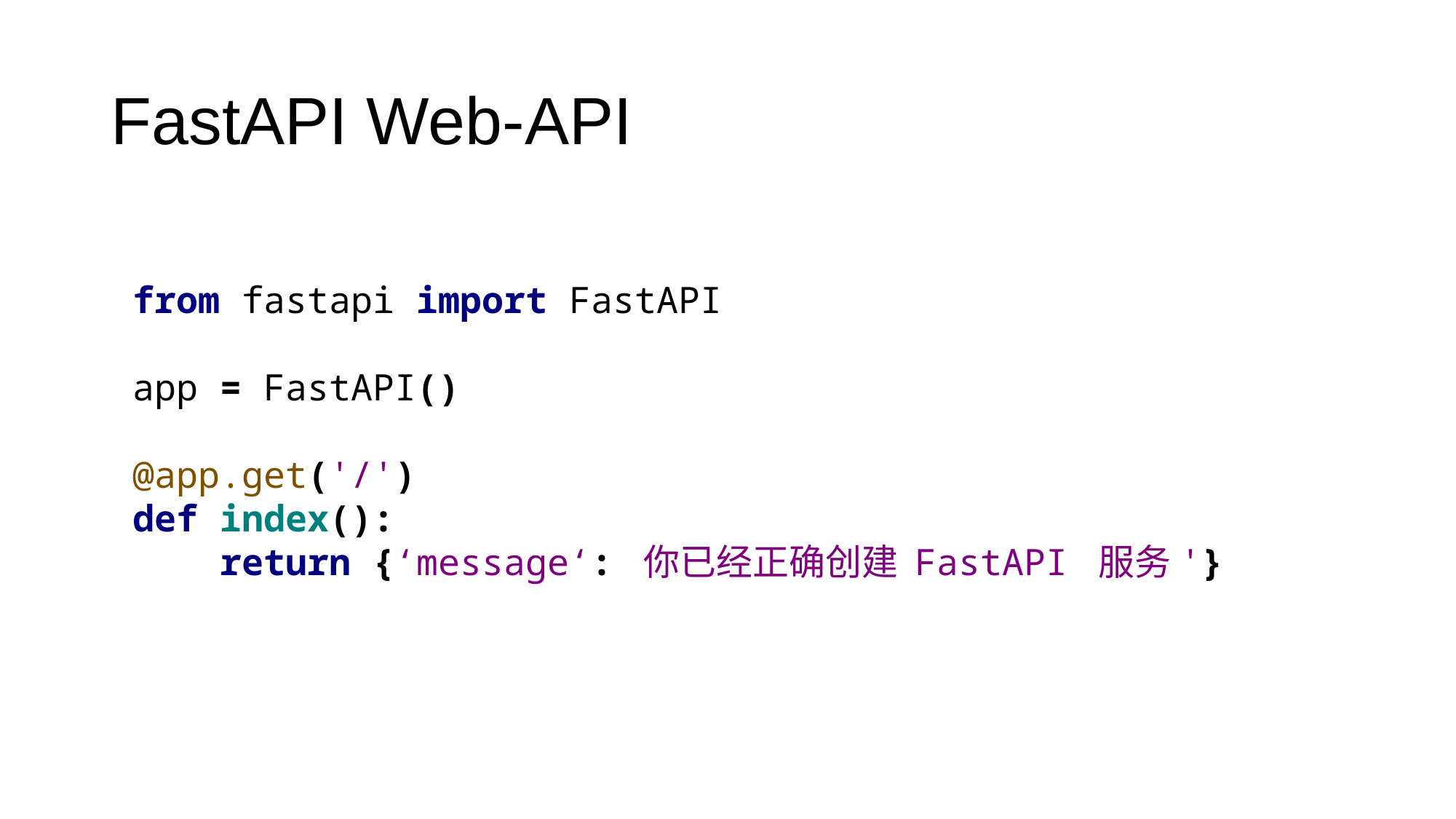

# FastAPI Web-API
from fastapi import FastAPI

app = FastAPI()

@app.get('/')
def index():
    return {‘message‘: 你已经正确创建 FastAPI 服务'}